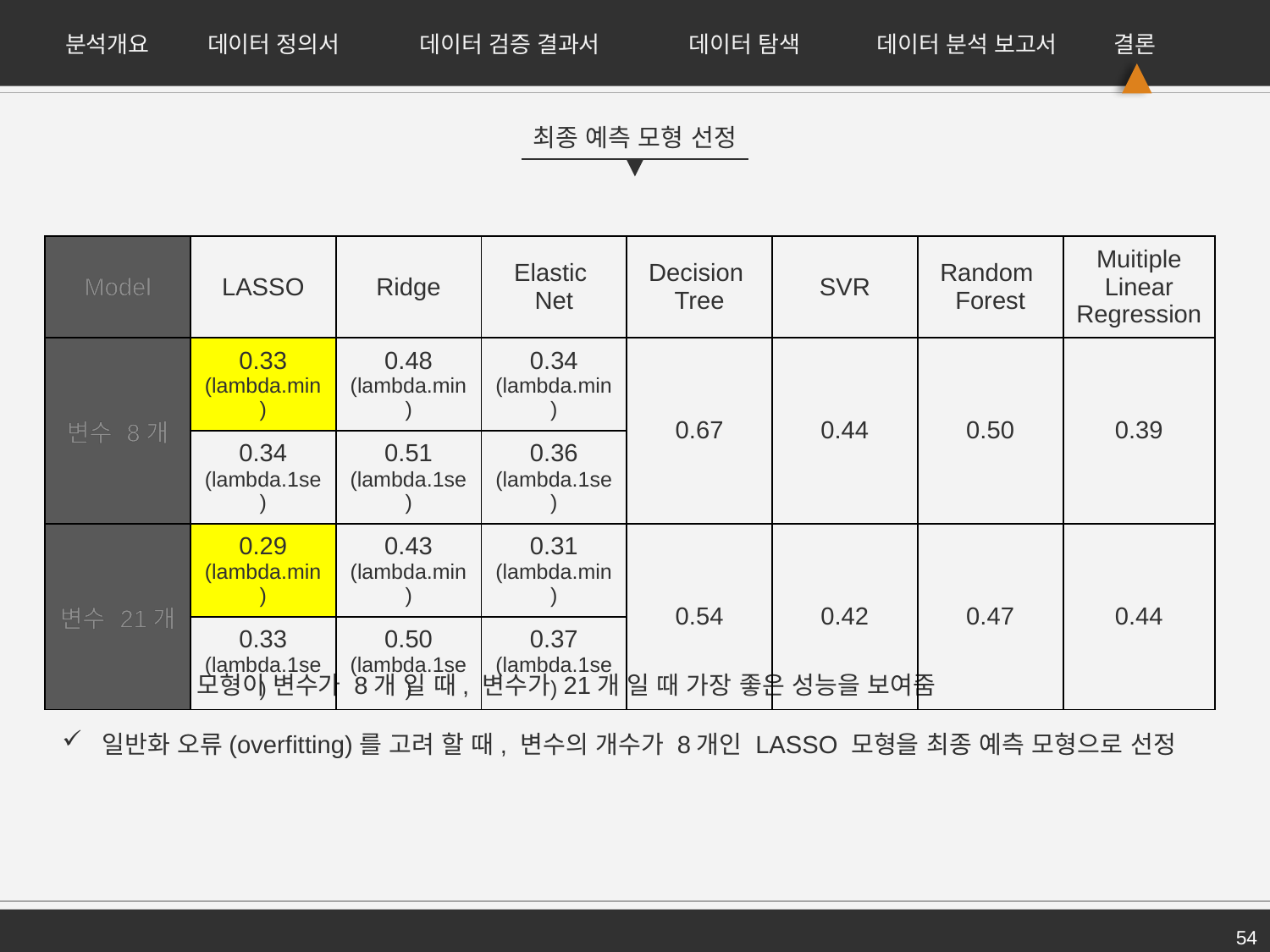

분석개요
데이터 정의서
데이터 검증 결과서
데이터 탐색
데이터 분석 보고서
결론

최종 예측 모형 선정

| Model | LASSO | Ridge | Elastic Net | Decision Tree | SVR | Random Forest | Muitiple Linear Regression |
| --- | --- | --- | --- | --- | --- | --- | --- |
| 변수 8개 | 0.33 (lambda.min) | 0.48 (lambda.min) | 0.34 (lambda.min) | 0.67 | 0.44 | 0.50 | 0.39 |
|  | 0.34 (lambda.1se) | 0.51 (lambda.1se) | 0.36 (lambda.1se) |  |  |  |  |
| 변수 21개 | 0.29 (lambda.min) | 0.43 (lambda.min) | 0.31 (lambda.min) | 0.54 | 0.42 | 0.47 | 0.44 |
|  | 0.33 (lambda.1se) | 0.50 (lambda.1se) | 0.37 (lambda.1se) |  |  |  |  |
LASSO 모형이 변수가 8개 일 때, 변수가 21개 일 때 가장 좋은 성능을 보여줌

일반화 오류(overfitting)를 고려 할 때, 변수의 개수가 8개인 LASSO 모형을 최종 예측 모형으로 선정

54